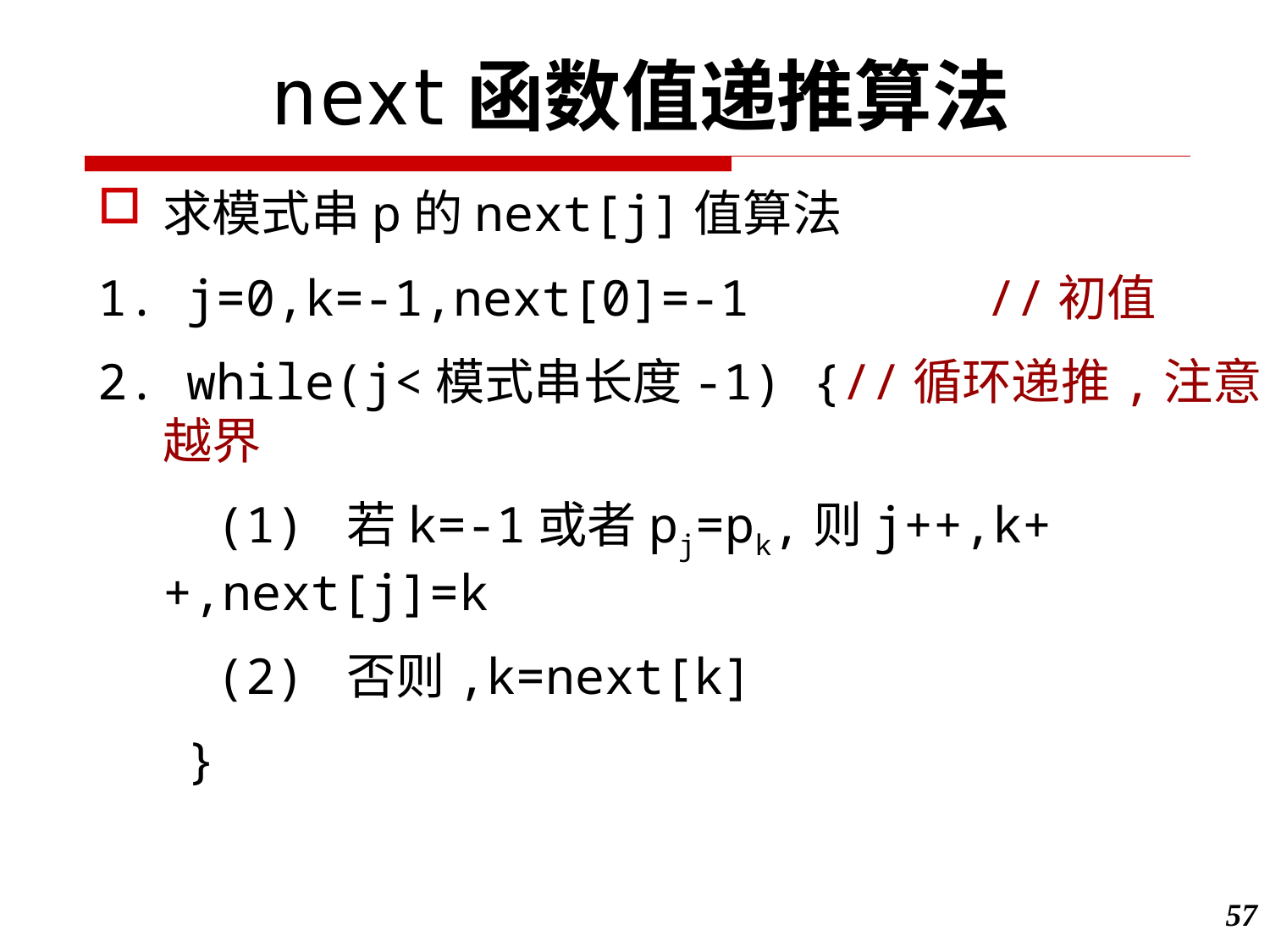

next函数值递推算法
求模式串p的next[j]值算法
1. j=0,k=-1,next[0]=-1        //初值
2. while(j<模式串长度-1) {//循环递推,注意越界
    (1) 若k=-1或者pj=pk,则j++,k++,next[j]=k
    (2) 否则,k=next[k]
   }
57